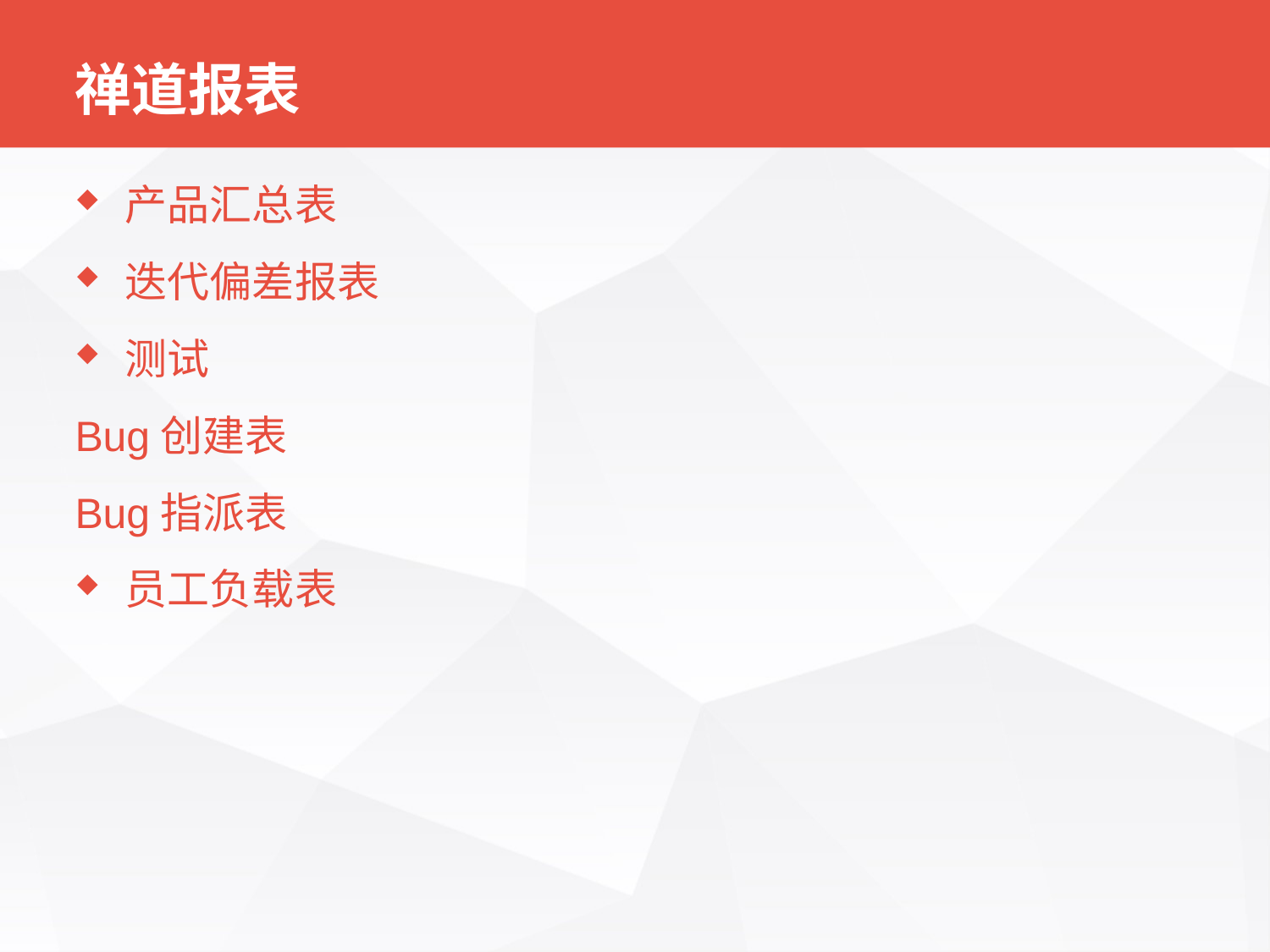

# 禅道报表
产品汇总表
迭代偏差报表
测试
Bug创建表
Bug指派表
员工负载表